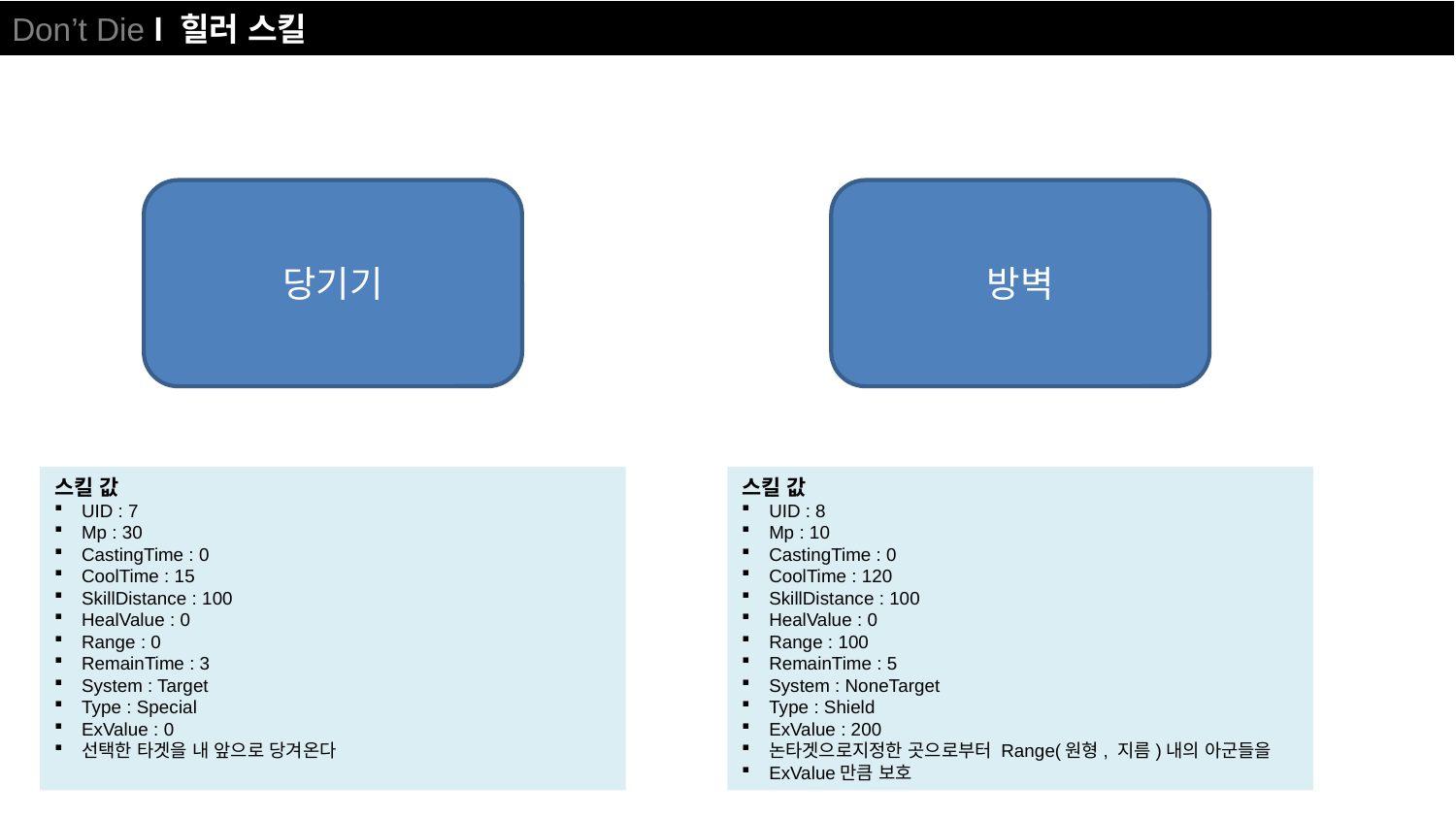

Don’t Die l 힐러 스킬
당기기
방벽
스킬 값
UID : 7
Mp : 30
CastingTime : 0
CoolTime : 15
SkillDistance : 100
HealValue : 0
Range : 0
RemainTime : 3
System : Target
Type : Special
ExValue : 0
선택한 타겟을 내 앞으로 당겨온다

스킬 값
UID : 8
Mp : 10
CastingTime : 0
CoolTime : 120
SkillDistance : 100
HealValue : 0
Range : 100
RemainTime : 5
System : NoneTarget
Type : Shield
ExValue : 200
논타겟으로지정한 곳으로부터 Range(원형, 지름)내의 아군들을
ExValue만큼 보호